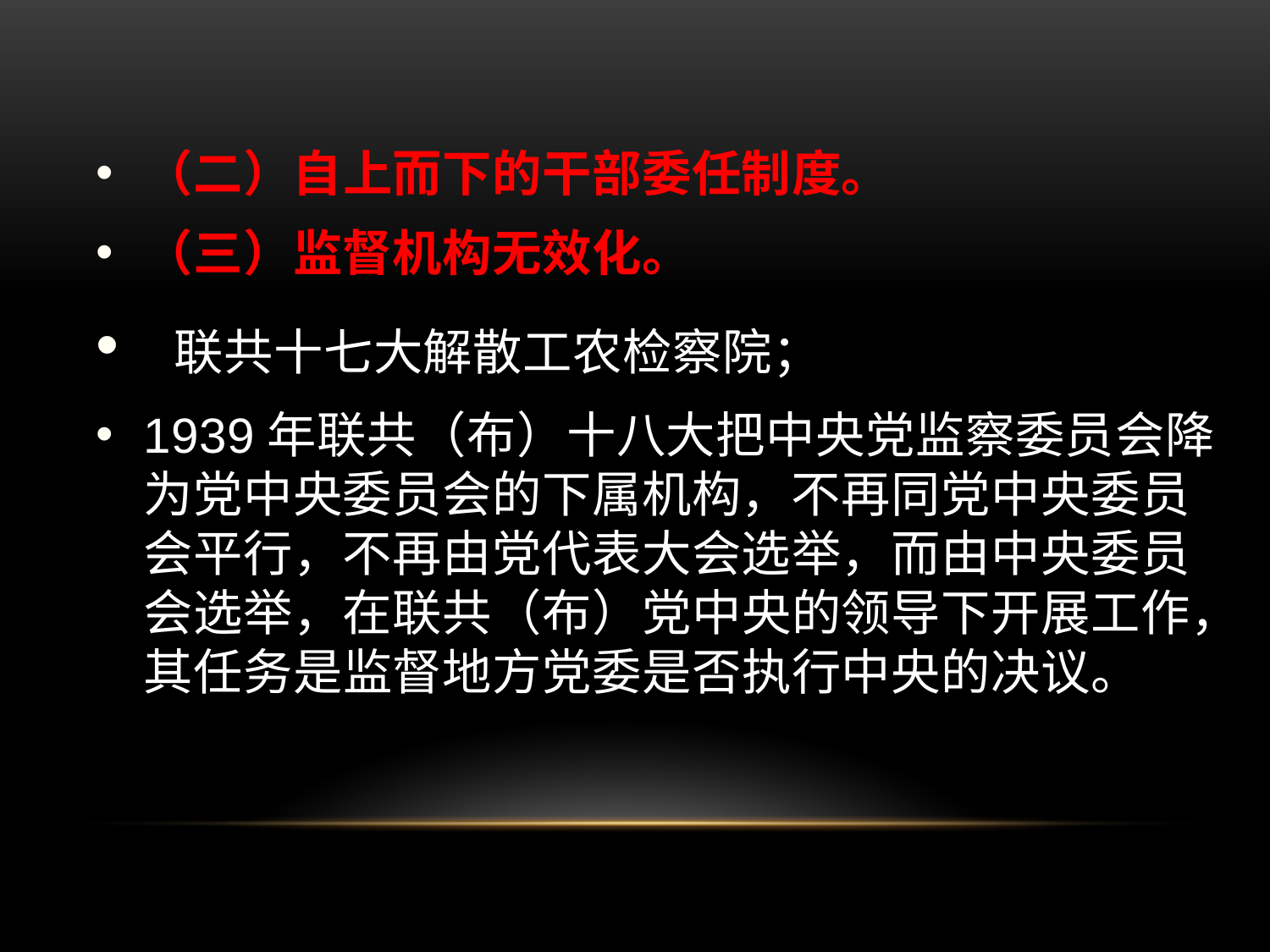

（二）自上而下的干部委任制度。
（三）监督机构无效化。
 联共十七大解散工农检察院；
1939年联共（布）十八大把中央党监察委员会降为党中央委员会的下属机构，不再同党中央委员会平行，不再由党代表大会选举，而由中央委员会选举，在联共（布）党中央的领导下开展工作，其任务是监督地方党委是否执行中央的决议。